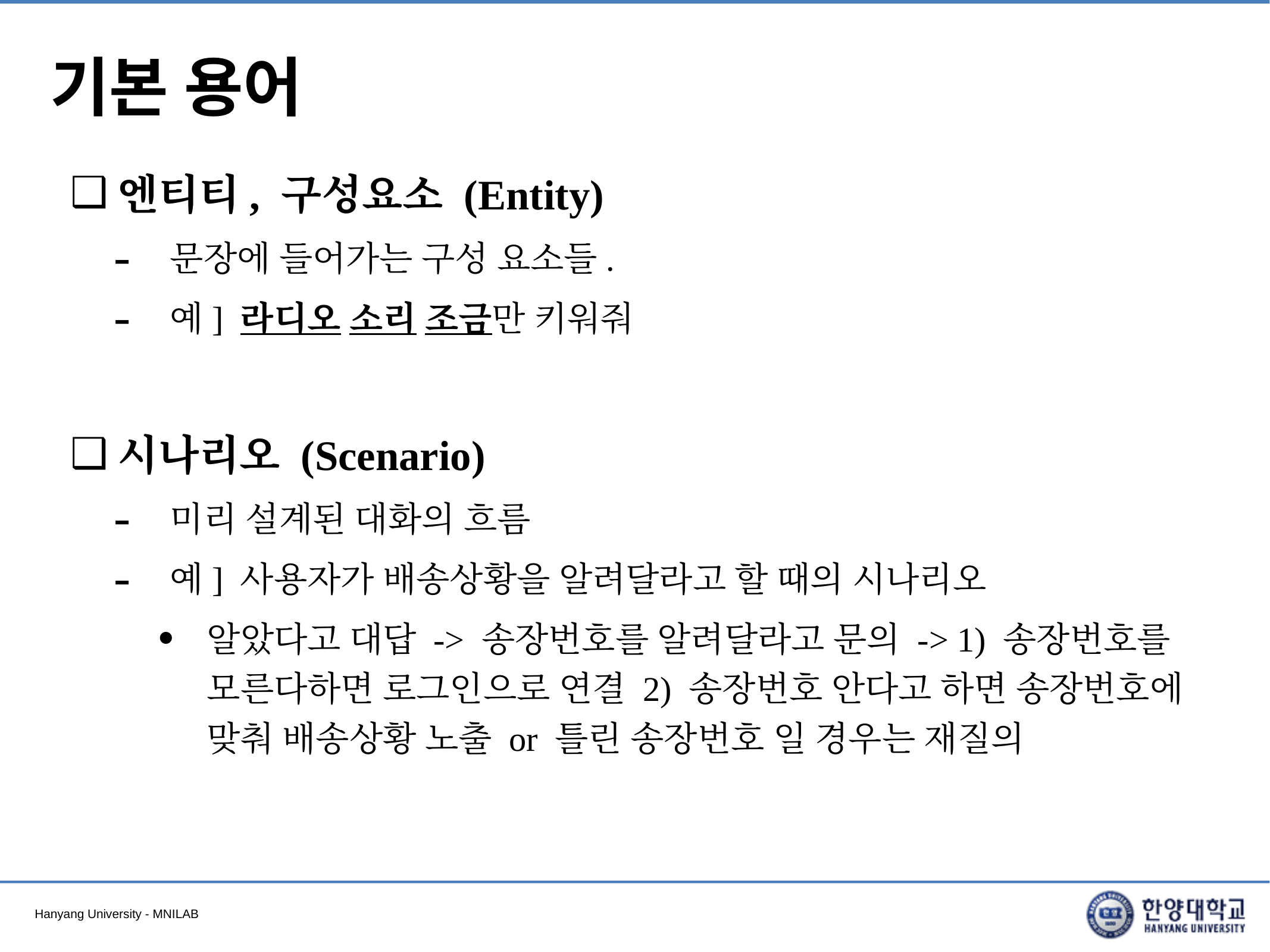

# 기본 용어
엔티티, 구성요소 (Entity)
문장에 들어가는 구성 요소들.
예] 라디오 소리 조금만 키워줘

시나리오 (Scenario)
미리 설계된 대화의 흐름
예] 사용자가 배송상황을 알려달라고 할 때의 시나리오
알았다고 대답 -> 송장번호를 알려달라고 문의 -> 1) 송장번호를 모른다하면 로그인으로 연결 2) 송장번호 안다고 하면 송장번호에 맞춰 배송상황 노출 or 틀린 송장번호 일 경우는 재질의